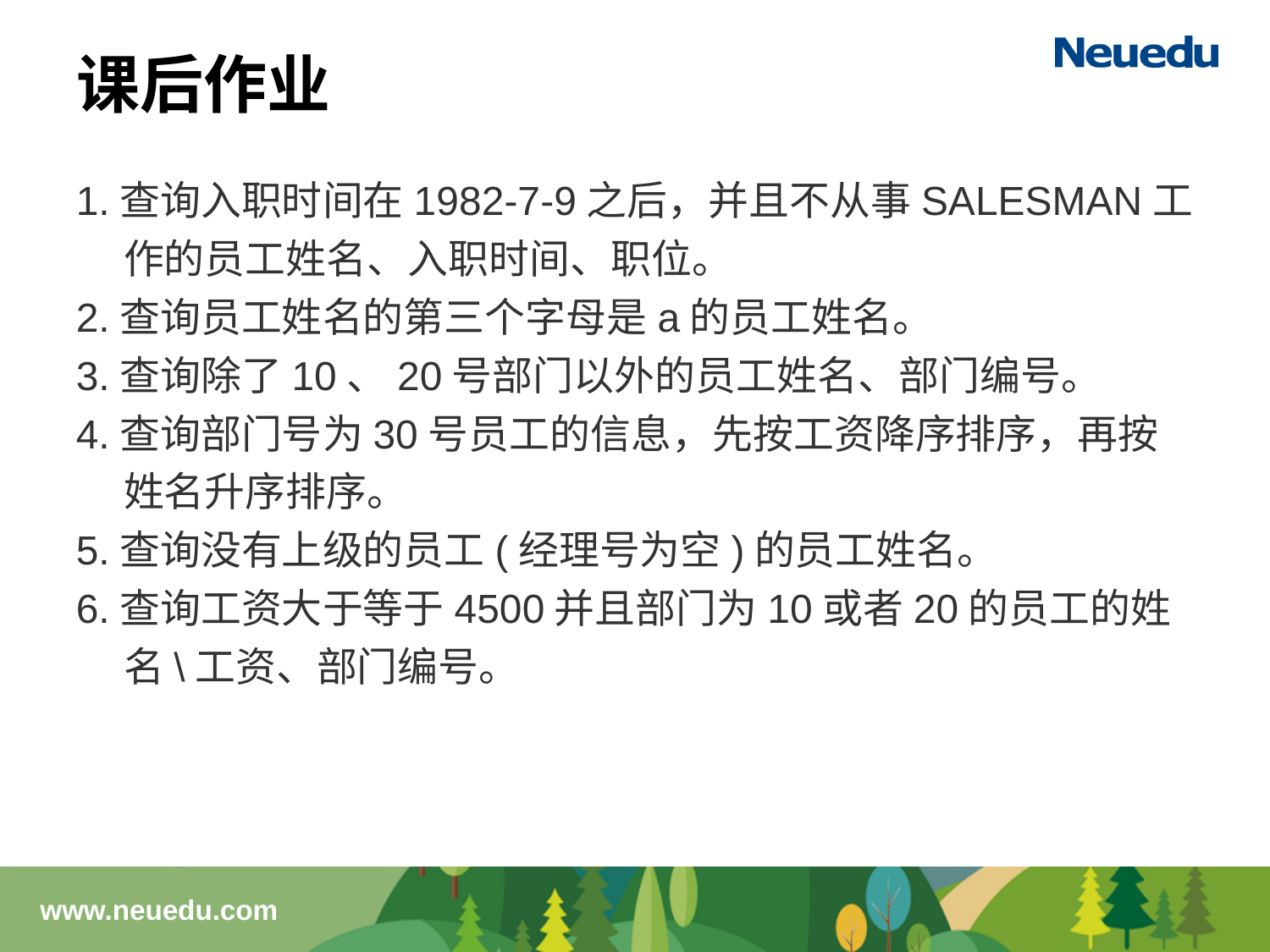

# 课后作业
1.查询入职时间在1982-7-9之后，并且不从事SALESMAN工作的员工姓名、入职时间、职位。
2.查询员工姓名的第三个字母是a的员工姓名。
3.查询除了10、20号部门以外的员工姓名、部门编号。
4.查询部门号为30号员工的信息，先按工资降序排序，再按姓名升序排序。
5.查询没有上级的员工(经理号为空)的员工姓名。
6.查询工资大于等于4500并且部门为10或者20的员工的姓名\工资、部门编号。